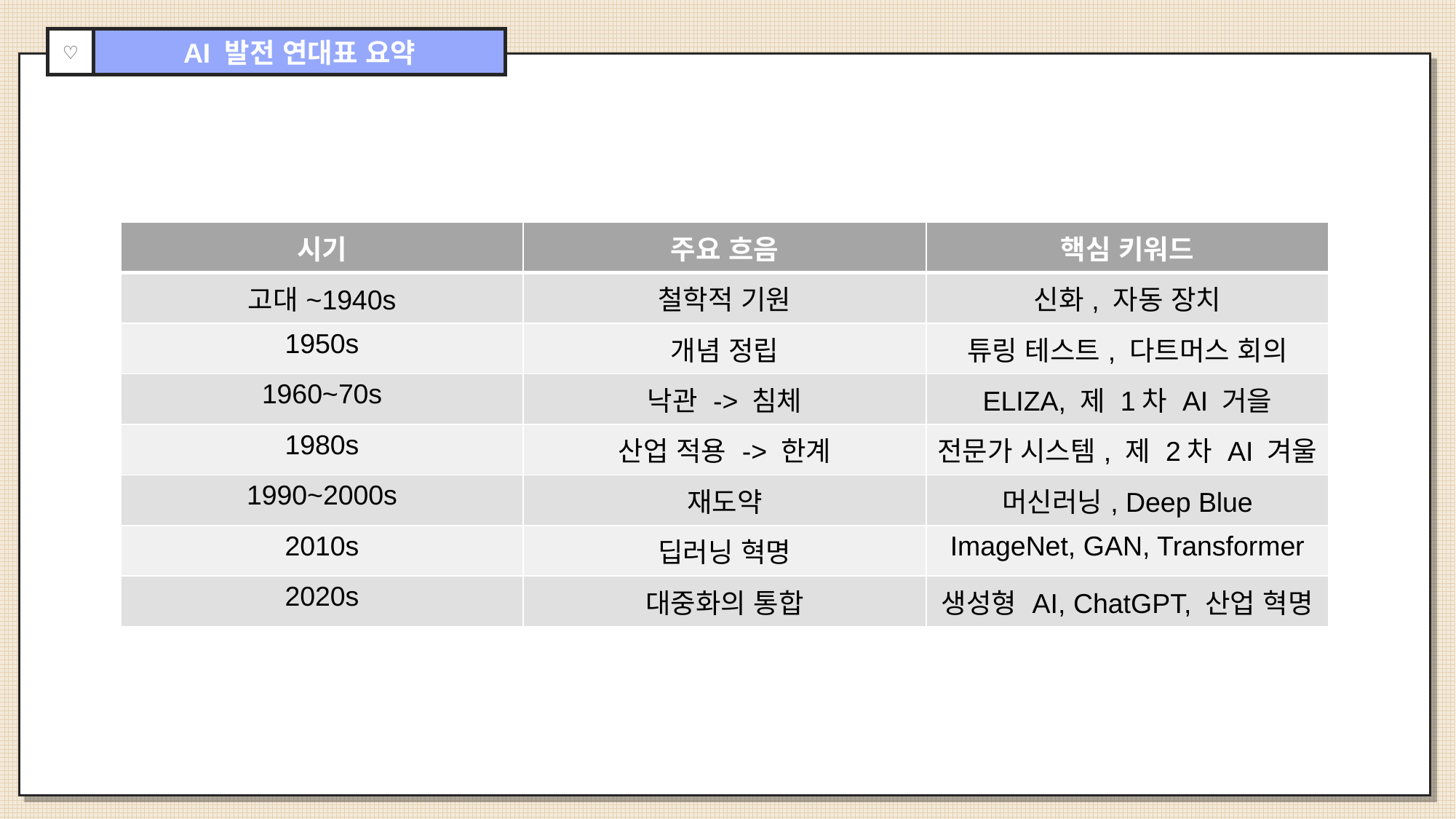

♡
AI 발전 연대표 요약

| 시기 | 주요 흐음 | 핵심 키워드 |
| --- | --- | --- |
| 고대~1940s | 철학적 기원 | 신화, 자동 장치 |
| 1950s | 개념 정립 | 튜링 테스트, 다트머스 회의 |
| 1960~70s | 낙관 -> 침체 | ELIZA, 제 1차 AI 거을 |
| 1980s | 산업 적용 -> 한계 | 전문가 시스템, 제 2차 AI 겨울 |
| 1990~2000s | 재도약 | 머신러닝, Deep Blue |
| 2010s | 딥러닝 혁명 | ImageNet, GAN, Transformer |
| 2020s | 대중화의 통합 | 생성형 AI, ChatGPT, 산업 혁명 |